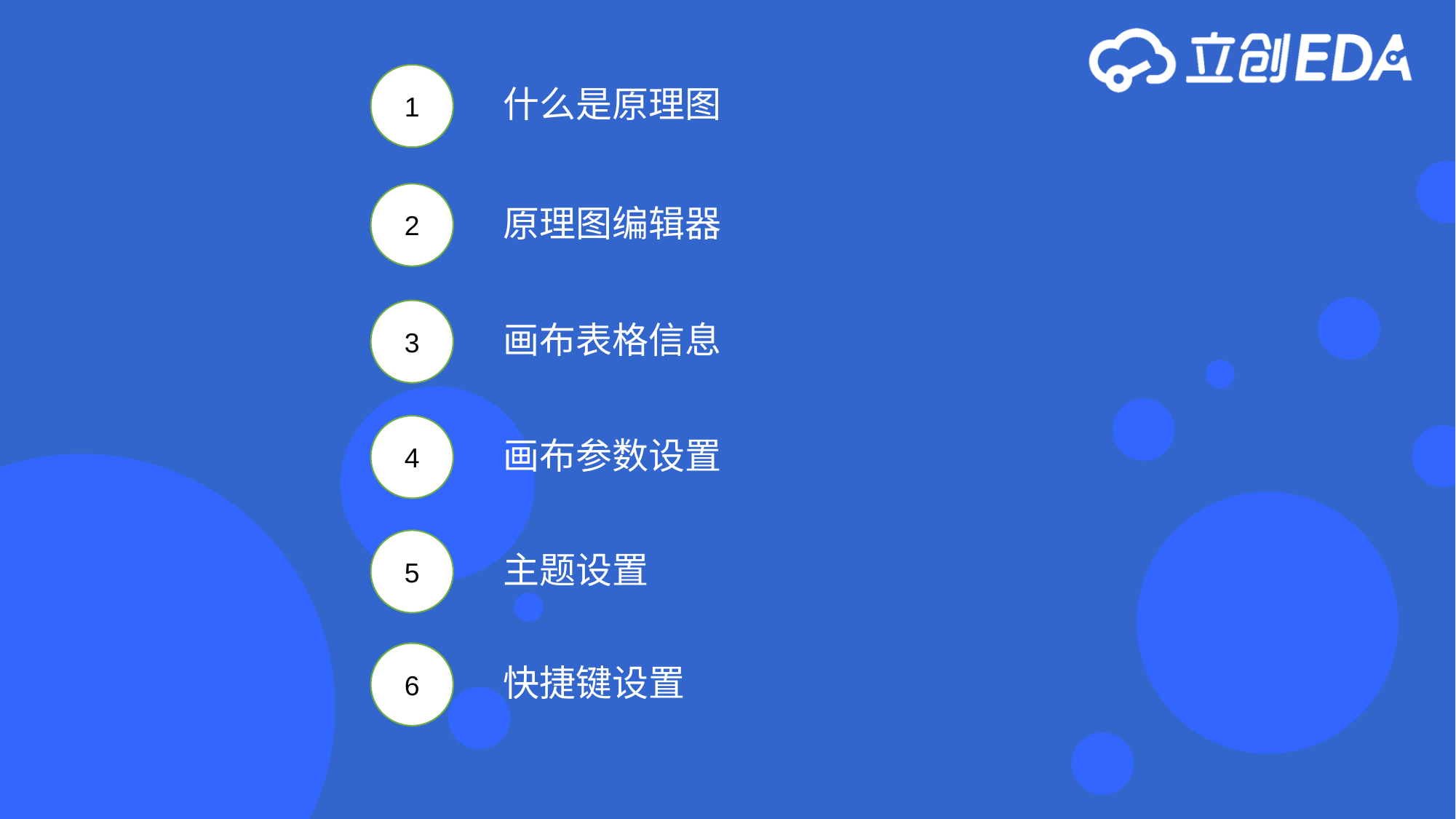

1
什么是原理图
2
原理图编辑器
3
画布表格信息
4
画布参数设置
5
主题设置
6
快捷键设置